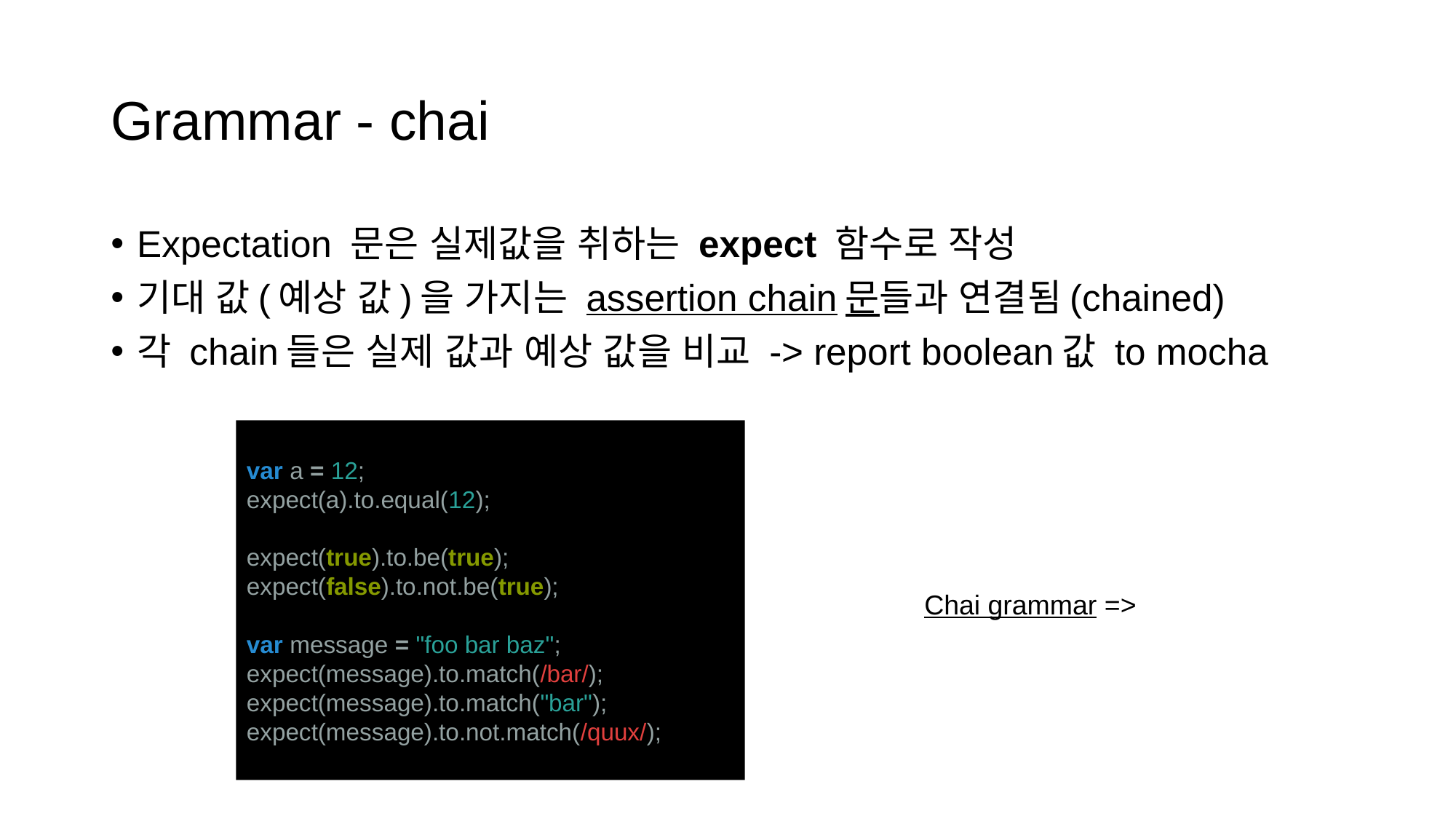

# Grammar - chai
Expectation 문은 실제값을 취하는 expect 함수로 작성
기대 값(예상 값)을 가지는 assertion chain문들과 연결됨(chained)
각 chain들은 실제 값과 예상 값을 비교 -> report boolean값 to mocha

var a = 12;
expect(a).to.equal(12);

expect(true).to.be(true);
expect(false).to.not.be(true);

var message = "foo bar baz";
expect(message).to.match(/bar/);
expect(message).to.match("bar"); expect(message).to.not.match(/quux/);
Chai grammar =>